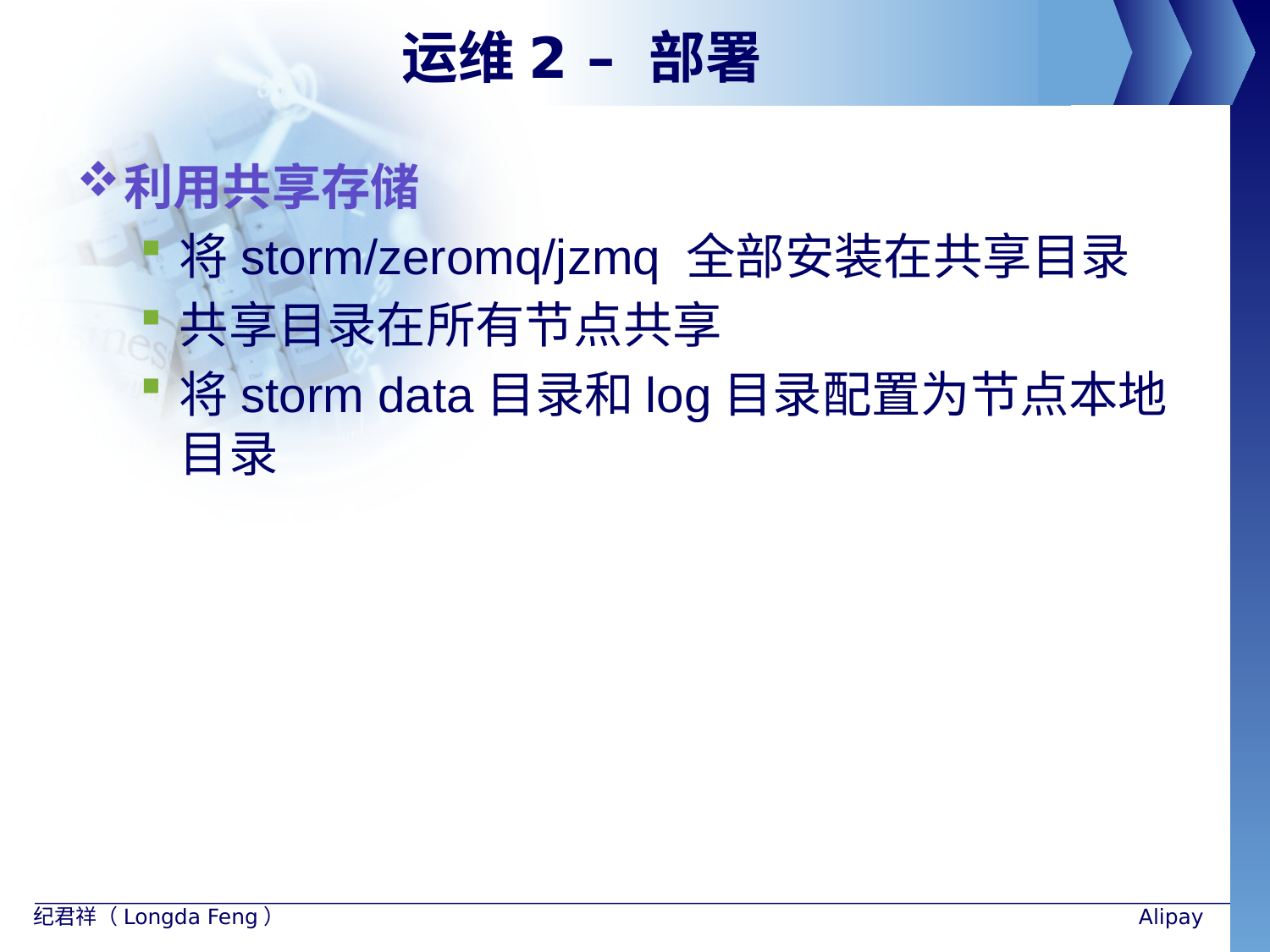

# 运维2 – 部署
利用共享存储
将storm/zeromq/jzmq 全部安装在共享目录
共享目录在所有节点共享
将storm data目录和log目录配置为节点本地目录
纪君祥（Longda Feng）
Alipay